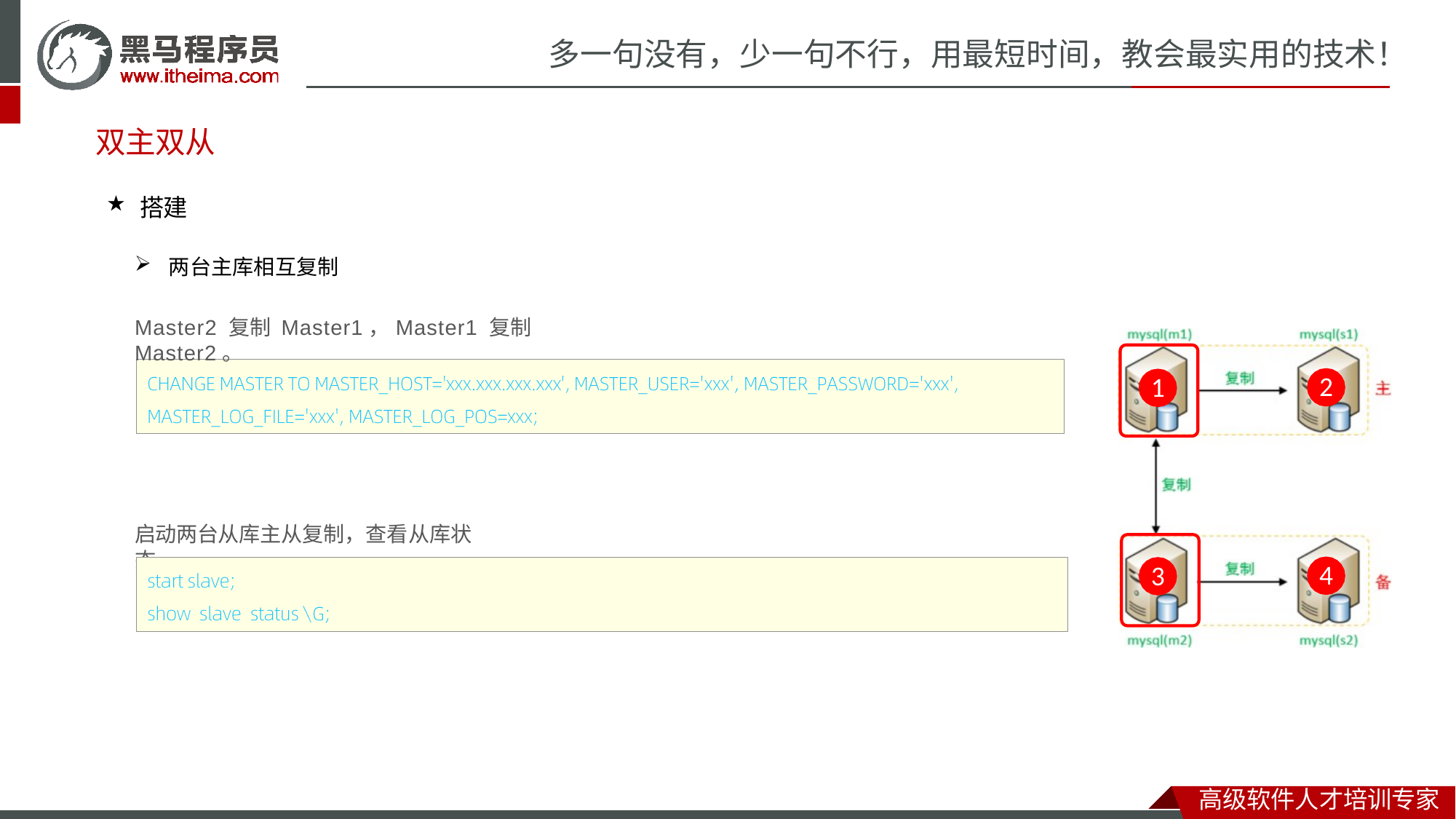

# 多一句没有，少一句不行，用最短时间，教会最实用的技术！

双主双从
搭建

两台主库相互复制

Master2 复制 Master1，Master1 复制 Master2。

2

1

启动两台从库主从复制，查看从库状态

4

3

高级软件人才培训专家